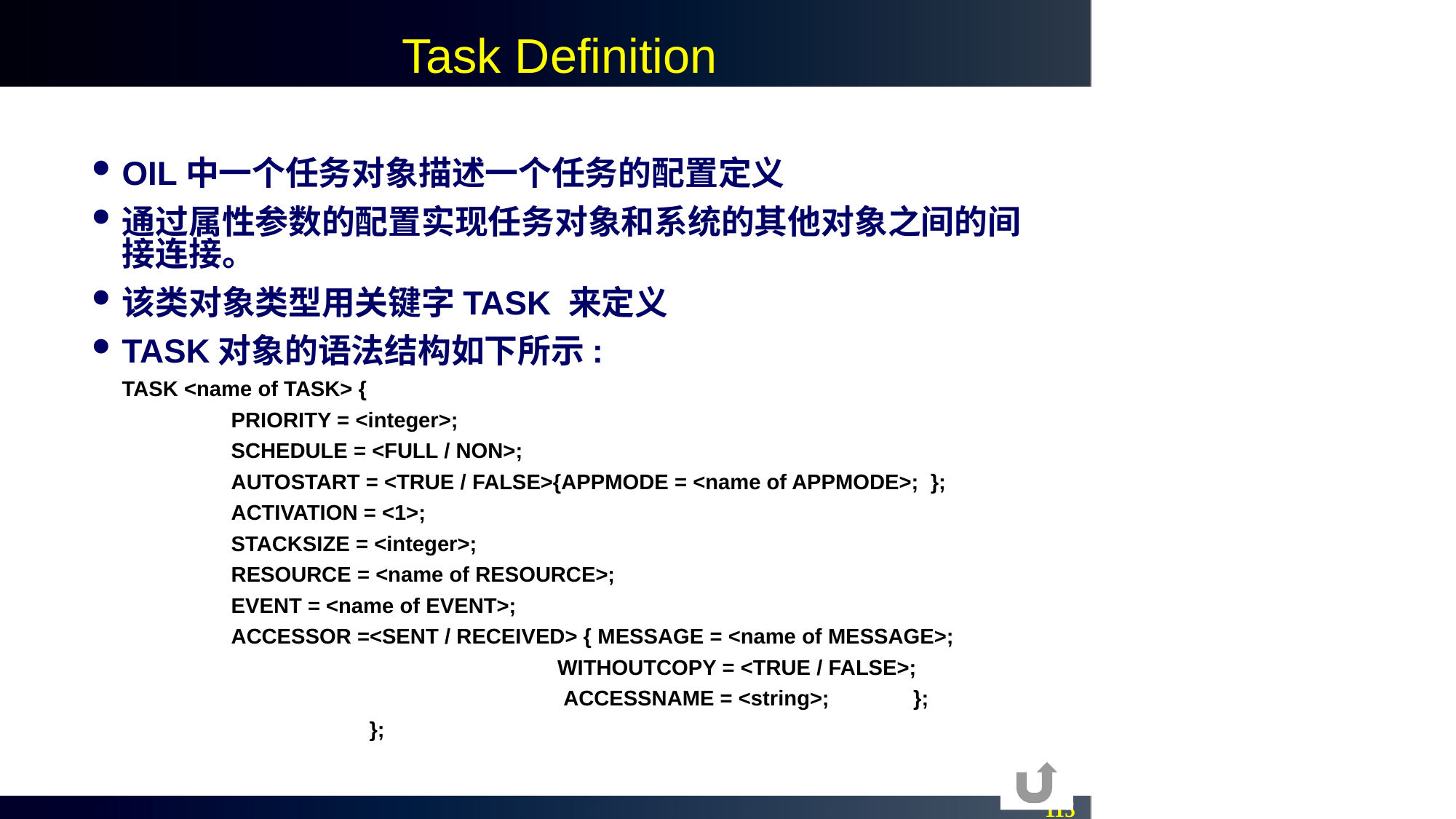

Task Definition
OIL中一个任务对象描述一个任务的配置定义
通过属性参数的配置实现任务对象和系统的其他对象之间的间接连接。
该类对象类型用关键字TASK 来定义
TASK对象的语法结构如下所示:
	TASK <name of TASK> {
		PRIORITY = <integer>;
		SCHEDULE = <FULL / NON>;
		AUTOSTART = <TRUE / FALSE>{APPMODE = <name of APPMODE>;  };
		ACTIVATION = <1>;
		STACKSIZE = <integer>;
		RESOURCE = <name of RESOURCE>;
		EVENT = <name of EVENT>;
		ACCESSOR =<SENT / RECEIVED> { MESSAGE = <name of MESSAGE>;
				                  WITHOUTCOPY = <TRUE / FALSE>;
				                   ACCESSNAME = <string>;              };
     		                       };